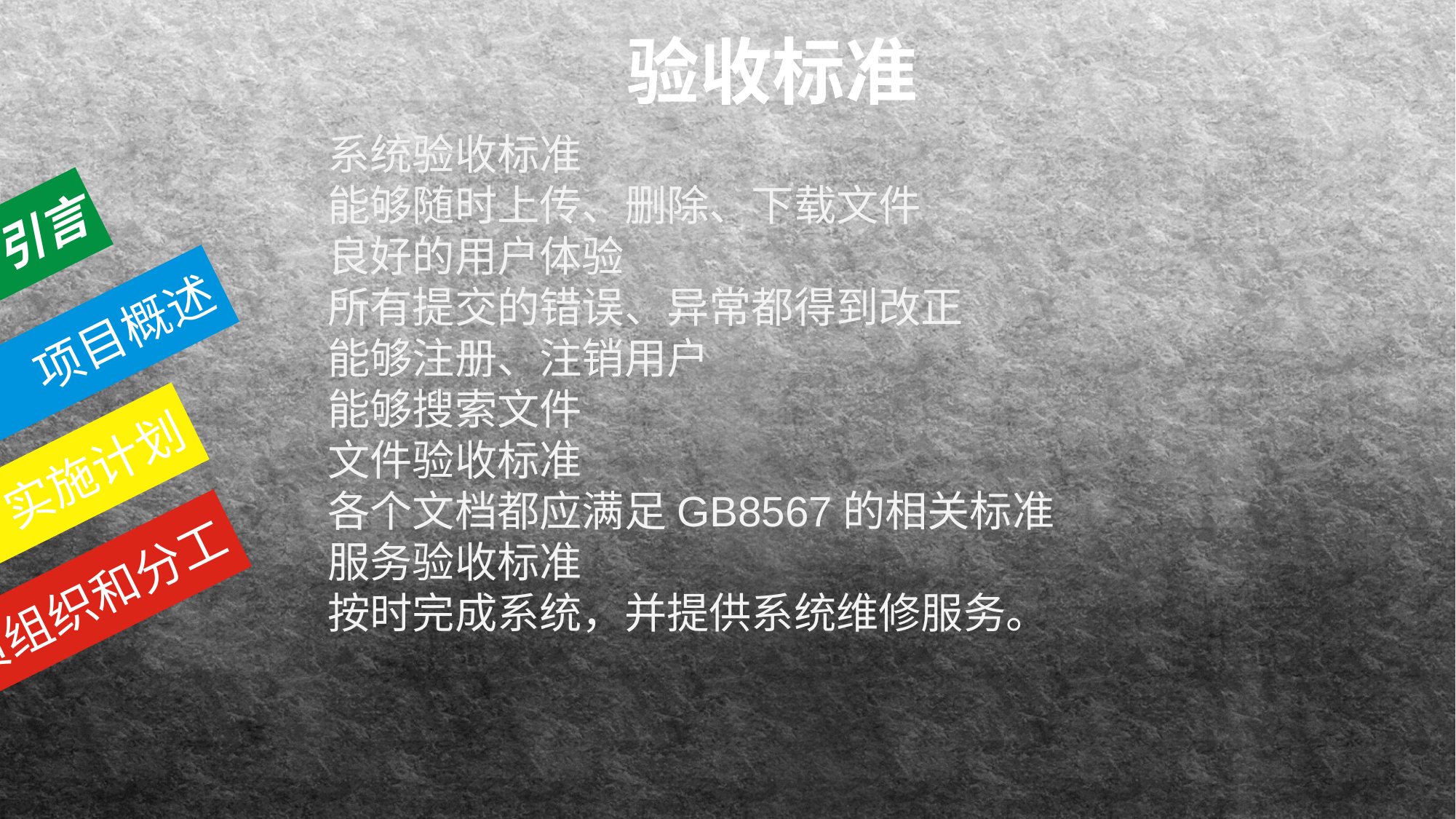

验收标准
系统验收标准
能够随时上传、删除、下载文件
良好的用户体验
所有提交的错误、异常都得到改正
能够注册、注销用户
能够搜索文件
文件验收标准
各个文档都应满足GB8567的相关标准
服务验收标准
按时完成系统，并提供系统维修服务。

引言
项目概述
实施计划
人员组织和分工